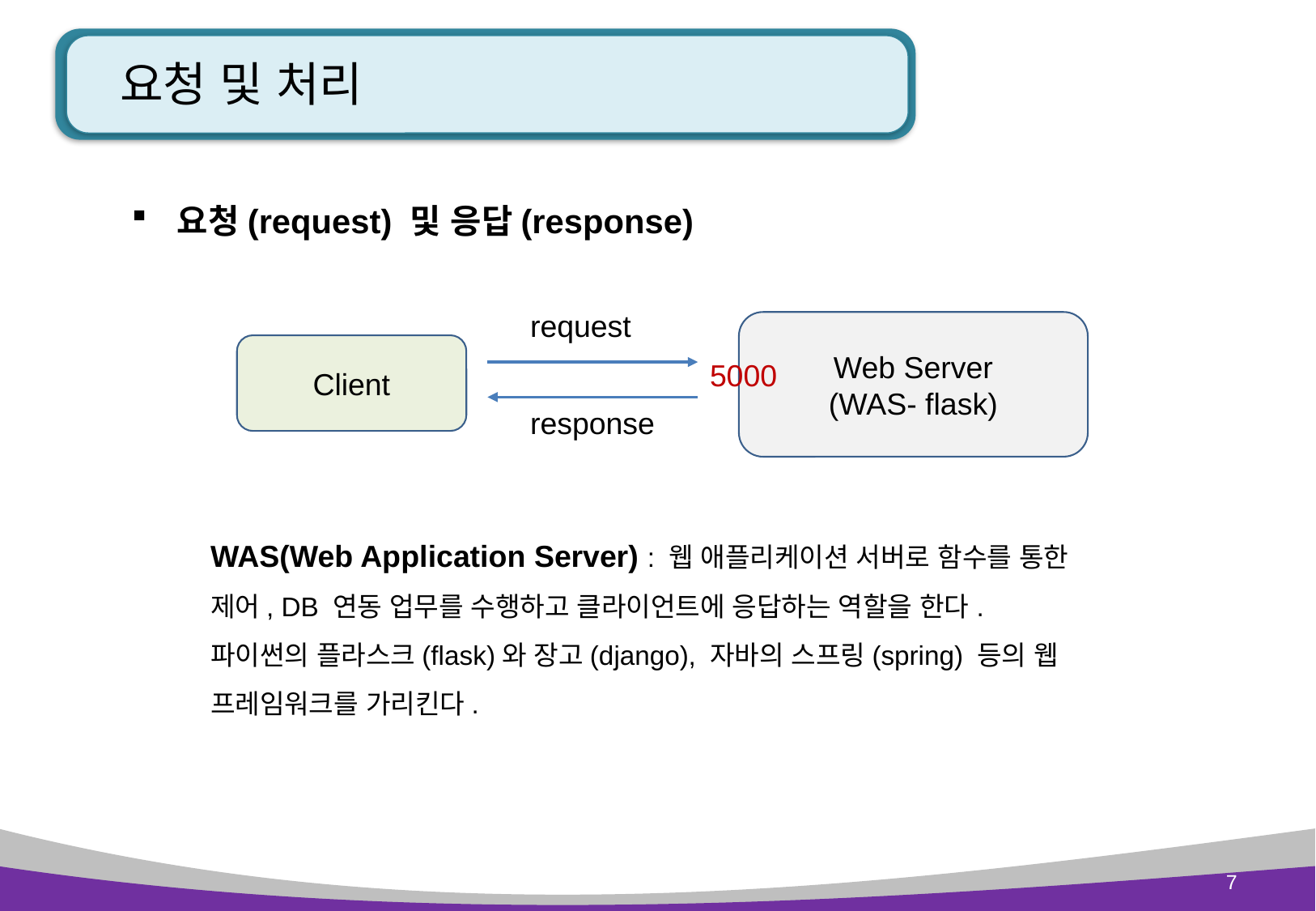

# 요청 및 처리
요청(request) 및 응답(response)
request
Web Server
(WAS- flask)
Client
5000
response
WAS(Web Application Server) : 웹 애플리케이션 서버로 함수를 통한 제어, DB 연동 업무를 수행하고 클라이언트에 응답하는 역할을 한다.
파이썬의 플라스크(flask)와 장고(django), 자바의 스프링(spring) 등의 웹 프레임워크를 가리킨다.
7